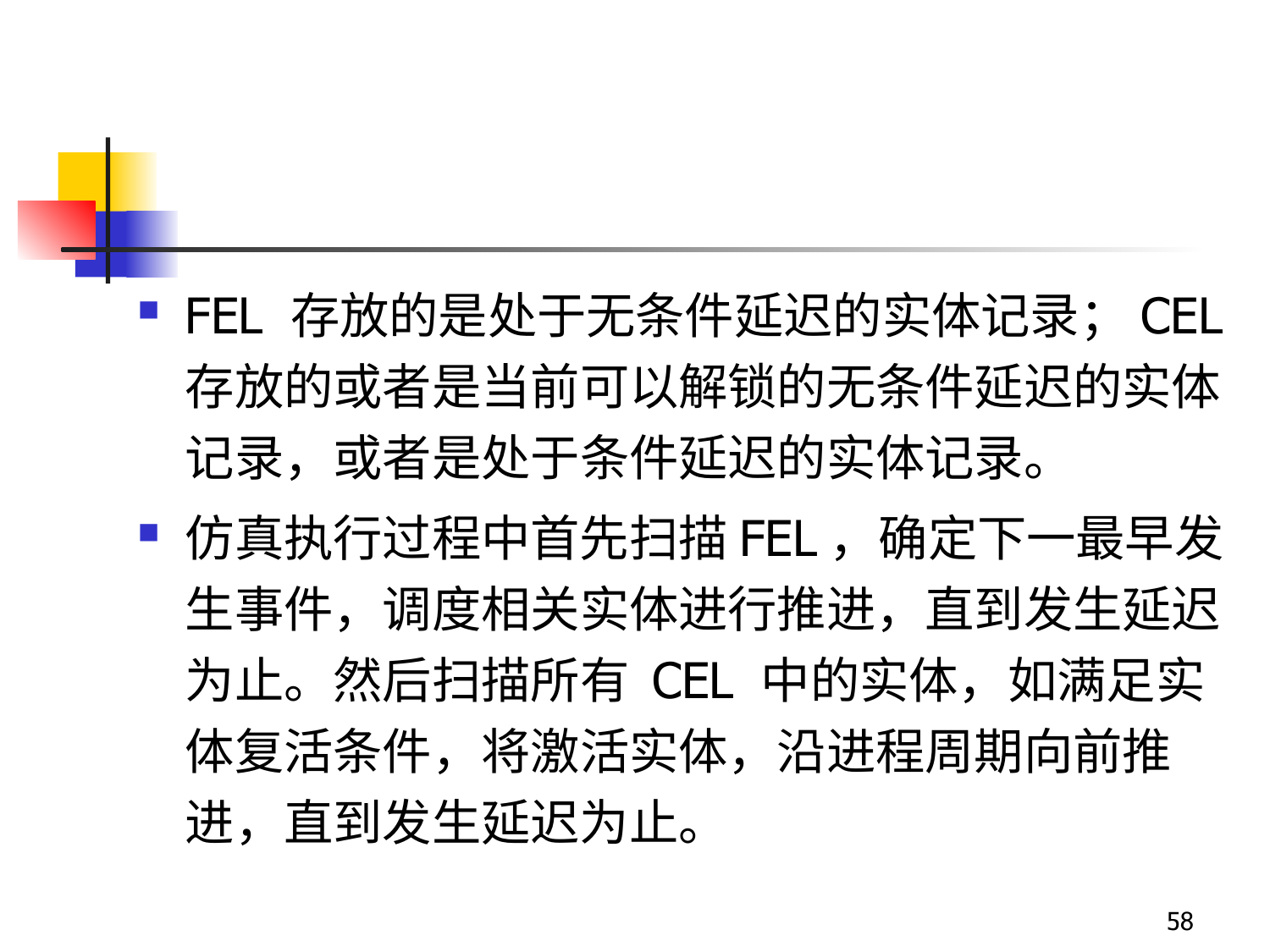

#
FEL 存放的是处于无条件延迟的实体记录；CEL存放的或者是当前可以解锁的无条件延迟的实体记录，或者是处于条件延迟的实体记录。
仿真执行过程中首先扫描FEL，确定下一最早发生事件，调度相关实体进行推进，直到发生延迟为止。然后扫描所有 CEL 中的实体，如满足实体复活条件，将激活实体，沿进程周期向前推进，直到发生延迟为止。
58